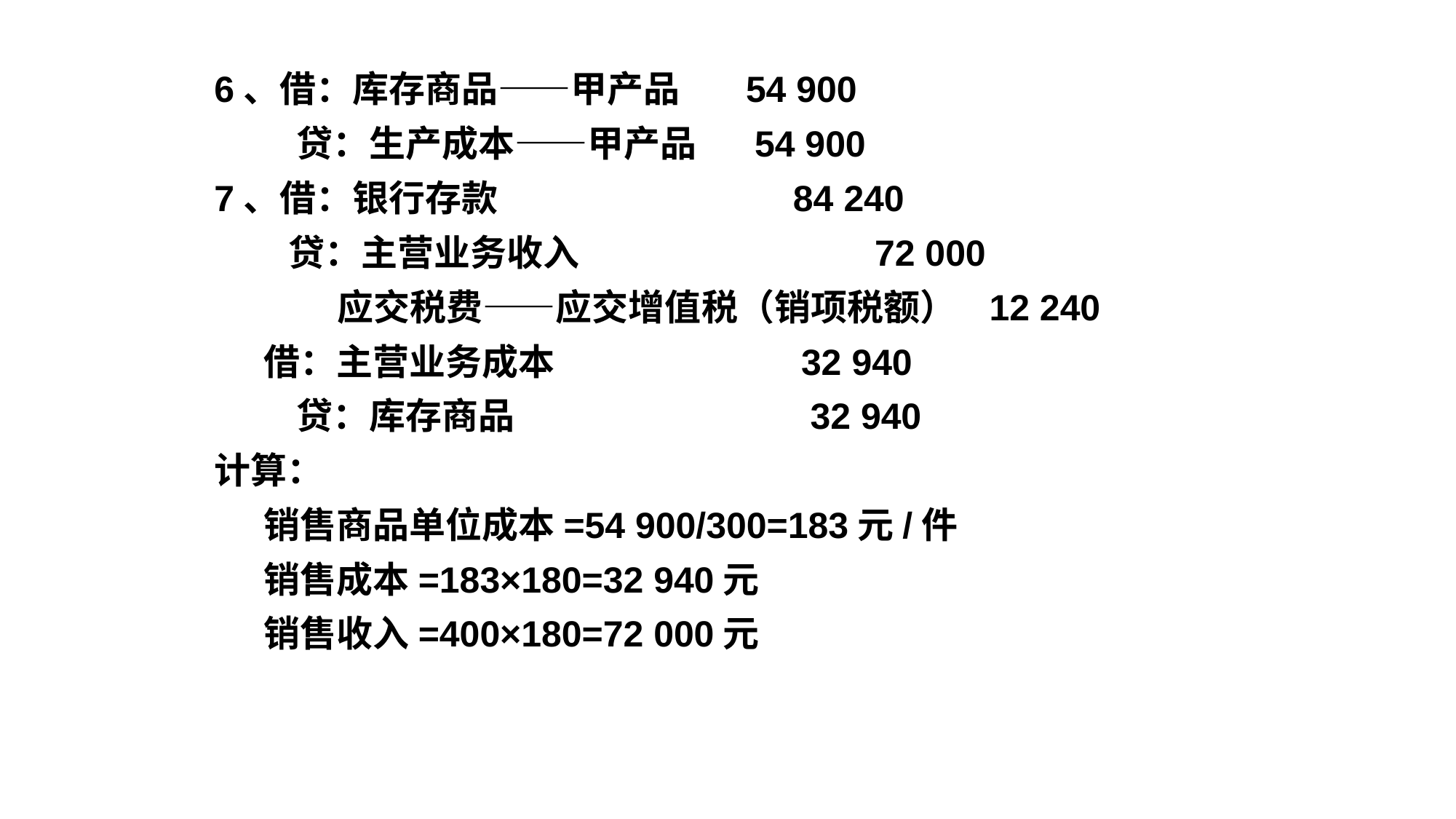

6、借：库存商品——甲产品       54 900
         贷：生产成本——甲产品      54 900
7、借：银行存款                                   84 240
        贷：主营业务收入                                   72 000
              应交税费——应交增值税（销项税额）   12 240
     借：主营业务成本                             32 940
         贷：库存商品                                   32 940
计算：
     销售商品单位成本=54 900/300=183元/件
     销售成本=183×180=32 940元
     销售收入=400×180=72 000元